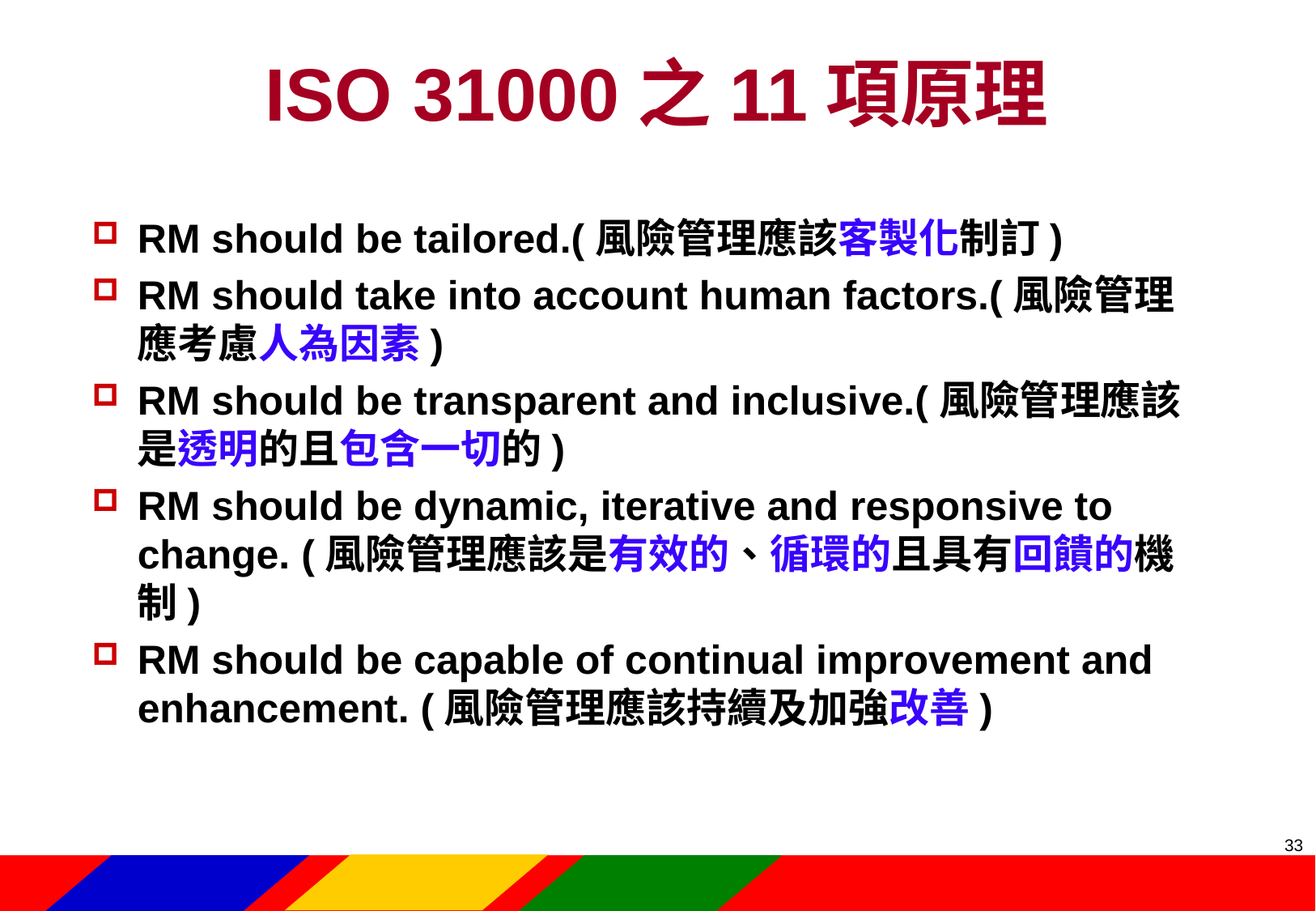

ISO 31000之11項原理
RM should be tailored.(風險管理應該客製化制訂)
RM should take into account human factors.(風險管理應考慮人為因素)
RM should be transparent and inclusive.(風險管理應該是透明的且包含一切的)
RM should be dynamic, iterative and responsive to change. (風險管理應該是有效的、循環的且具有回饋的機制)
RM should be capable of continual improvement and enhancement. (風險管理應該持續及加強改善)
33